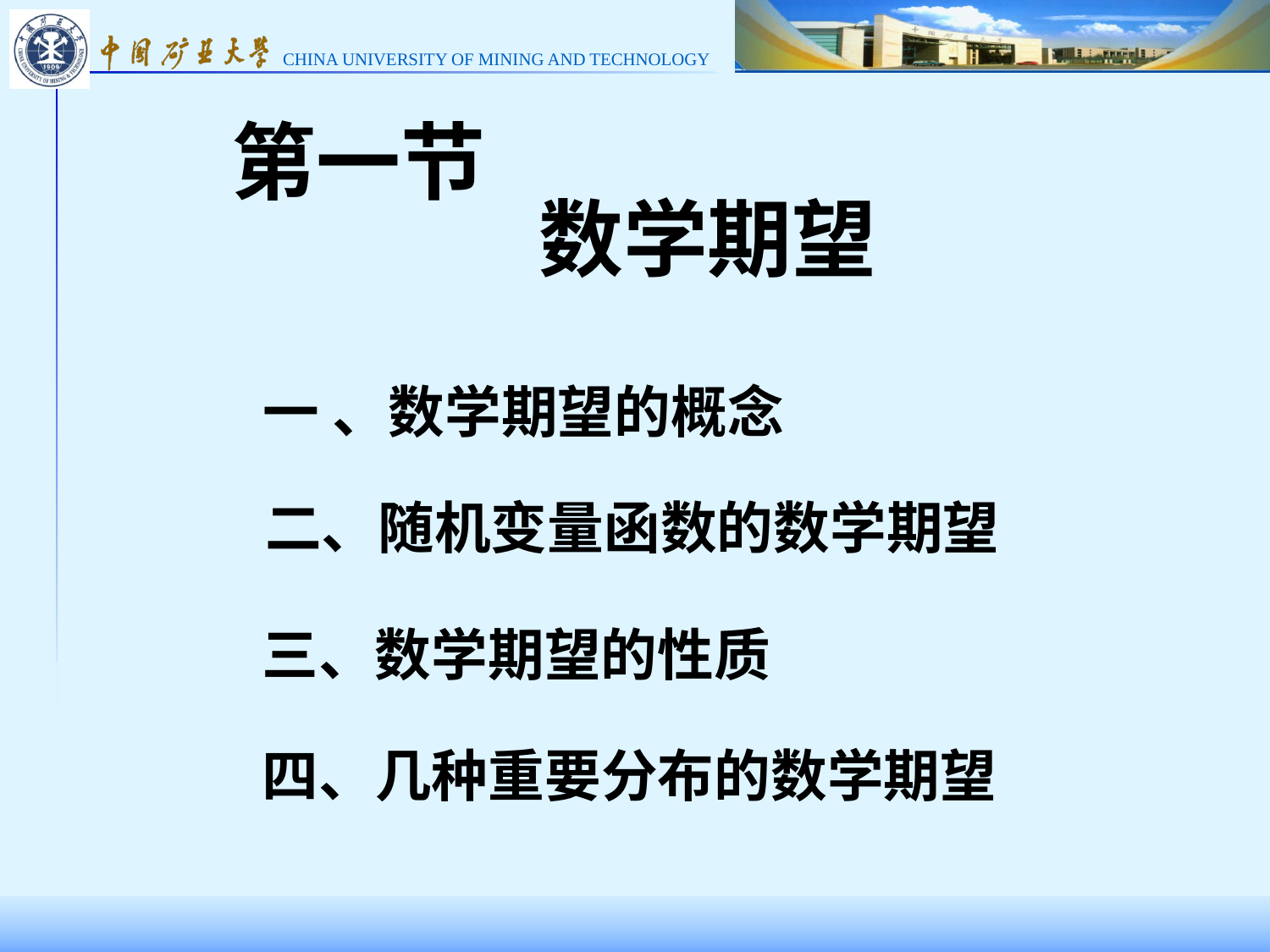

# 第一节
数学期望
一 、数学期望的概念
二、随机变量函数的数学期望
三、数学期望的性质
四、几种重要分布的数学期望